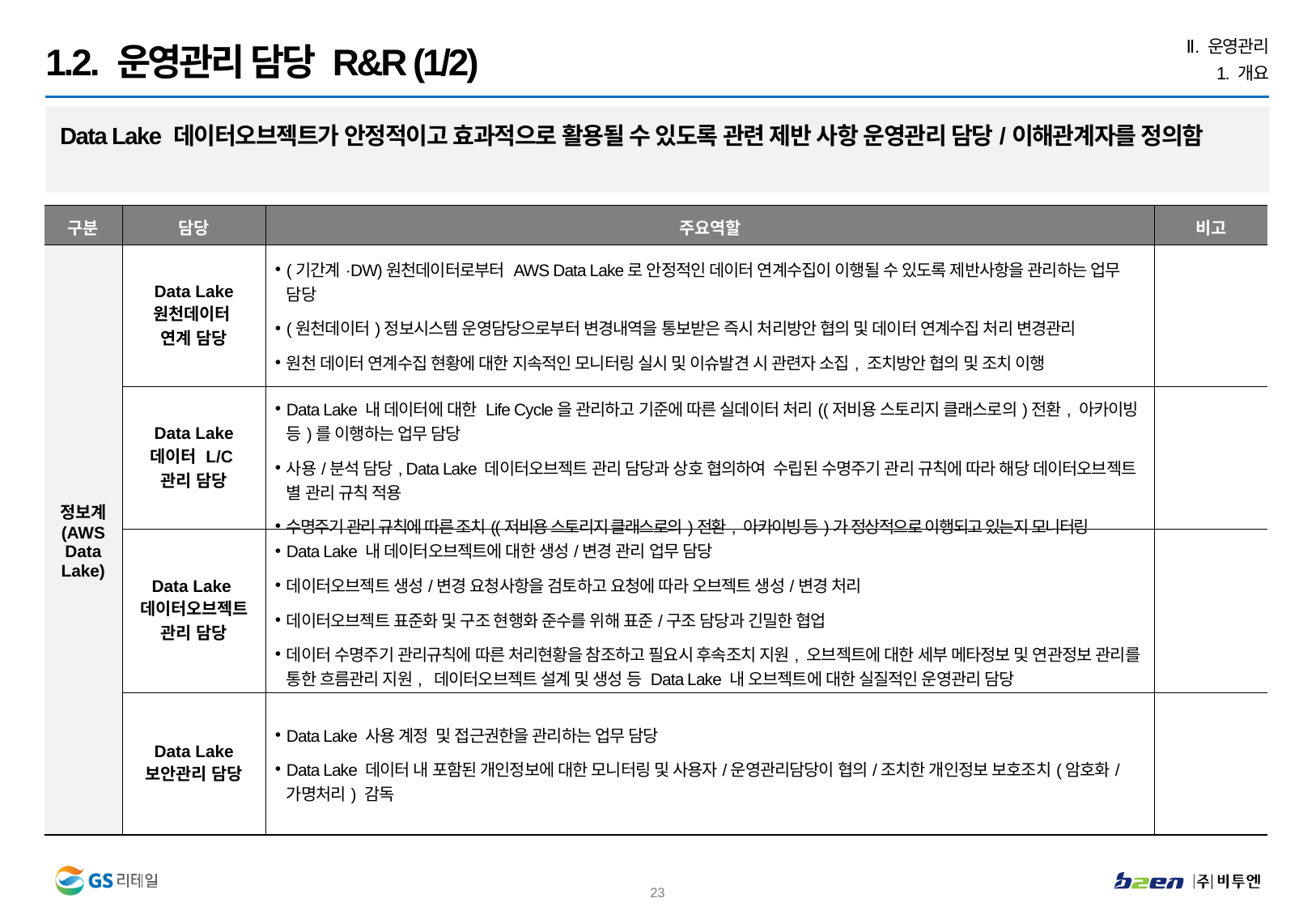

Ⅱ. 운영관리
1. 개요
1.2. 운영관리 담당 R&R (1/2)
Data Lake 데이터오브젝트가 안정적이고 효과적으로 활용될 수 있도록 관련 제반 사항 운영관리 담당/이해관계자를 정의함
| 구분 | 담당 | 주요역할 | 비고 |
| --- | --- | --- | --- |
| 정보계 (AWS Data Lake) | Data Lake 원천데이터 연계 담당 | (기간계·DW)원천데이터로부터 AWS Data Lake로 안정적인 데이터 연계수집이 이행될 수 있도록 제반사항을 관리하는 업무 담당 (원천데이터)정보시스템 운영담당으로부터 변경내역을 통보받은 즉시 처리방안 협의 및 데이터 연계수집 처리 변경관리 원천 데이터 연계수집 현황에 대한 지속적인 모니터링 실시 및 이슈발견 시 관련자 소집, 조치방안 협의 및 조치 이행 |  |
|  | Data Lake 데이터 L/C 관리 담당 | Data Lake 내 데이터에 대한 Life Cycle을 관리하고 기준에 따른 실데이터 처리((저비용 스토리지 클래스로의)전환, 아카이빙 등)를 이행하는 업무 담당 사용/분석 담당, Data Lake 데이터오브젝트 관리 담당과 상호 협의하여 수립된 수명주기 관리 규칙에 따라 해당 데이터오브젝트 별 관리 규칙 적용 수명주기 관리 규칙에 따른 조치((저비용 스토리지 클래스로의)전환, 아카이빙 등)가 정상적으로 이행되고 있는지 모니터링 |  |
|  | Data Lake 데이터오브젝트 관리 담당 | Data Lake 내 데이터오브젝트에 대한 생성/변경 관리 업무 담당 데이터오브젝트 생성/변경 요청사항을 검토하고 요청에 따라 오브젝트 생성/변경 처리 데이터오브젝트 표준화 및 구조 현행화 준수를 위해 표준/구조 담당과 긴밀한 협업 데이터 수명주기 관리규칙에 따른 처리현황을 참조하고 필요시 후속조치 지원, 오브젝트에 대한 세부 메타정보 및 연관정보 관리를 통한 흐름관리 지원, 데이터오브젝트 설계 및 생성 등 Data Lake 내 오브젝트에 대한 실질적인 운영관리 담당 |  |
|  | Data Lake 보안관리 담당 | Data Lake 사용 계정 및 접근권한을 관리하는 업무 담당 Data Lake 데이터 내 포함된 개인정보에 대한 모니터링 및 사용자/운영관리담당이 협의/조치한 개인정보 보호조치(암호화/가명처리) 감독 |  |
23